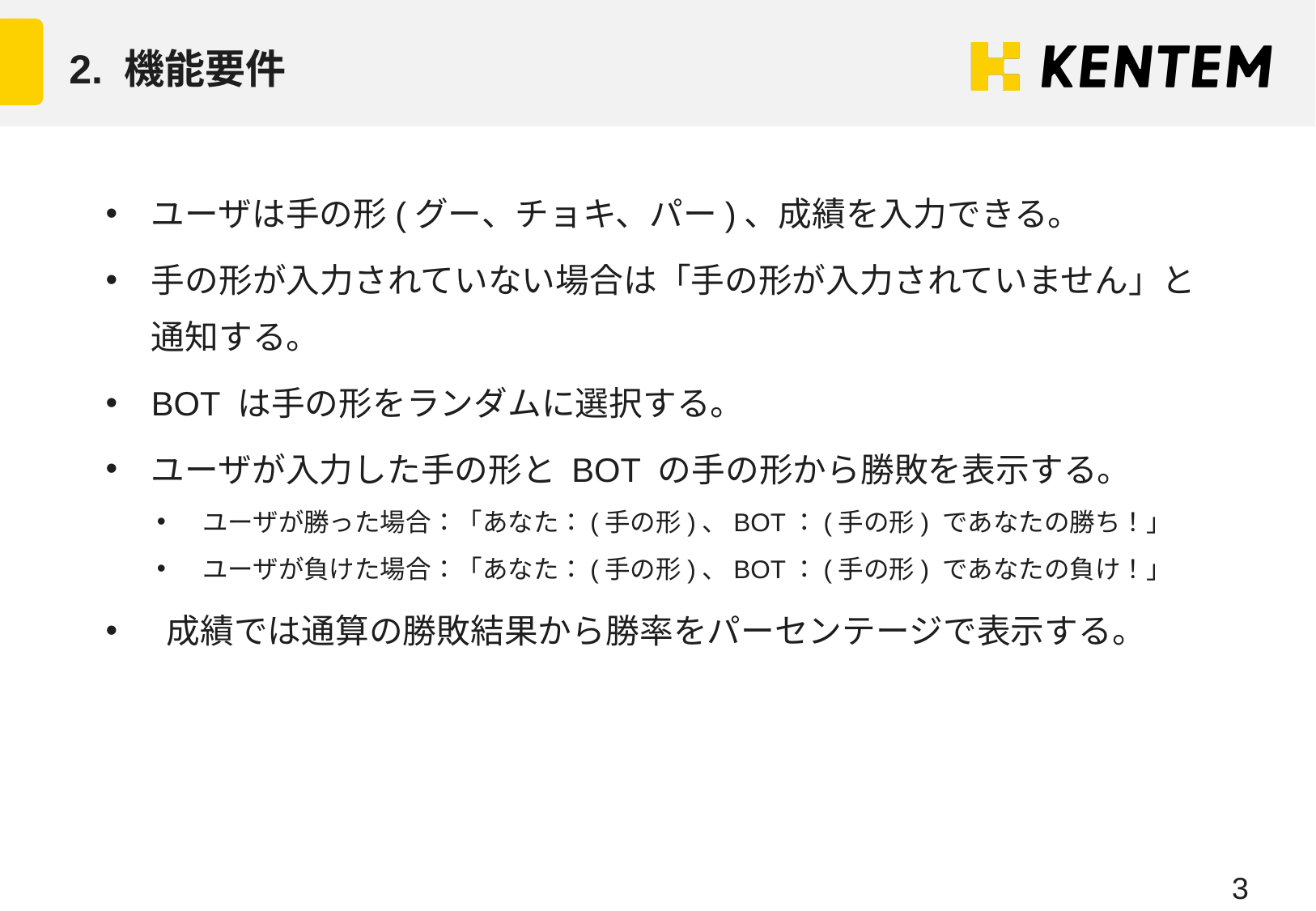

# 2. 機能要件
ユーザは手の形(グー、チョキ、パー)、成績を入力できる。
手の形が入力されていない場合は「手の形が入力されていません」と通知する。
BOT は手の形をランダムに選択する。
ユーザが入力した手の形と BOT の手の形から勝敗を表示する。
ユーザが勝った場合：「あなた：(手の形)、BOT：(手の形) であなたの勝ち！」
ユーザが負けた場合：「あなた：(手の形)、BOT：(手の形) であなたの負け！」
成績では通算の勝敗結果から勝率をパーセンテージで表示する。

3